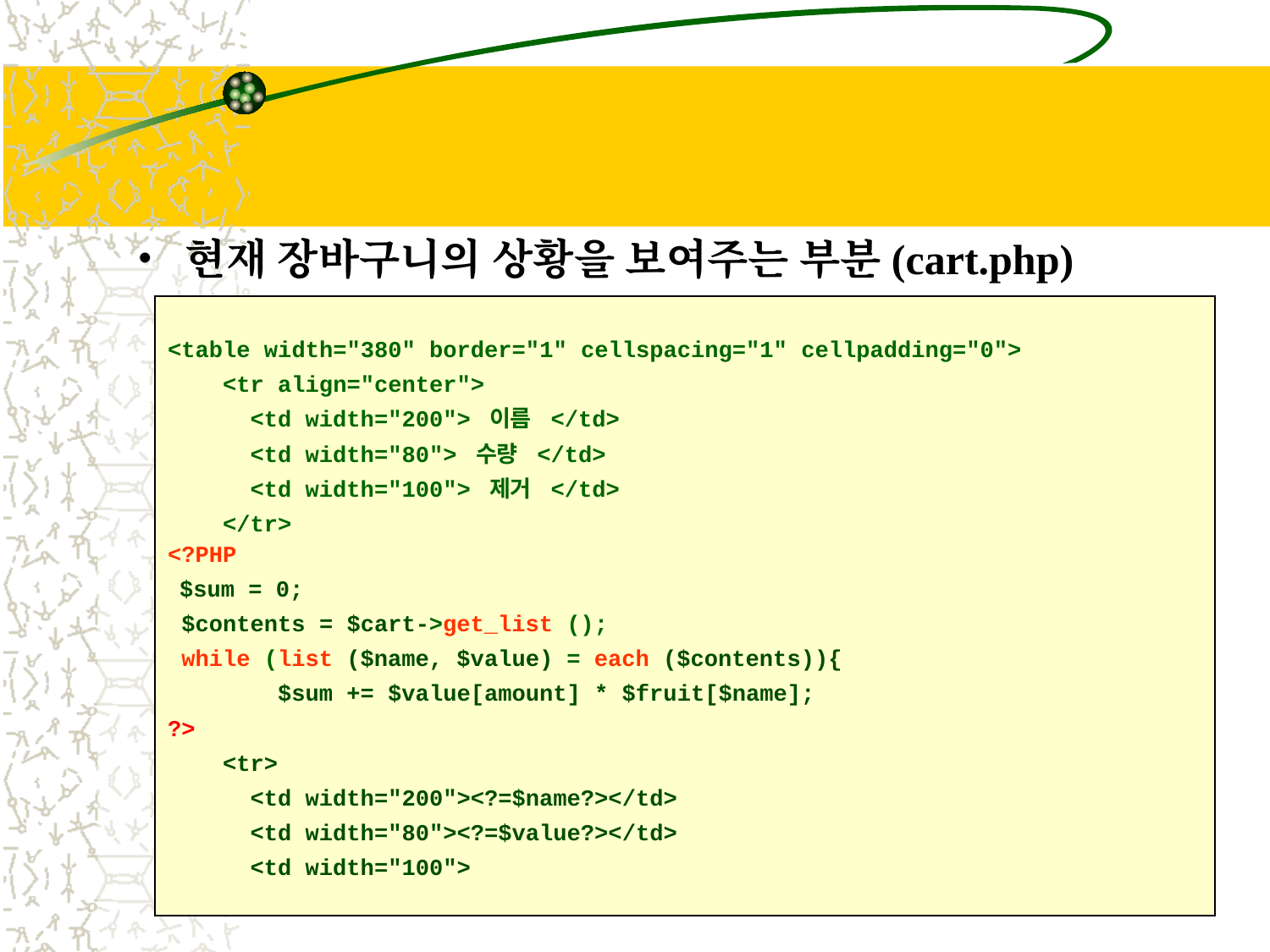

#
현재 장바구니의 상황을 보여주는 부분(cart.php)
<table width="380" border="1" cellspacing="1" cellpadding="0">
    <tr align="center">
      <td width="200"> 이름 </td>
      <td width="80"> 수량 </td>
      <td width="100"> 제거 </td>
    </tr>
<?PHP
  $sum = 0;
 $contents = $cart->get_list ();
 while (list ($name, $value) = each ($contents)){
        $sum += $value[amount] * $fruit[$name];
?>
    <tr>
      <td width="200"><?=$name?></td>
      <td width="80"><?=$value?></td>
      <td width="100">